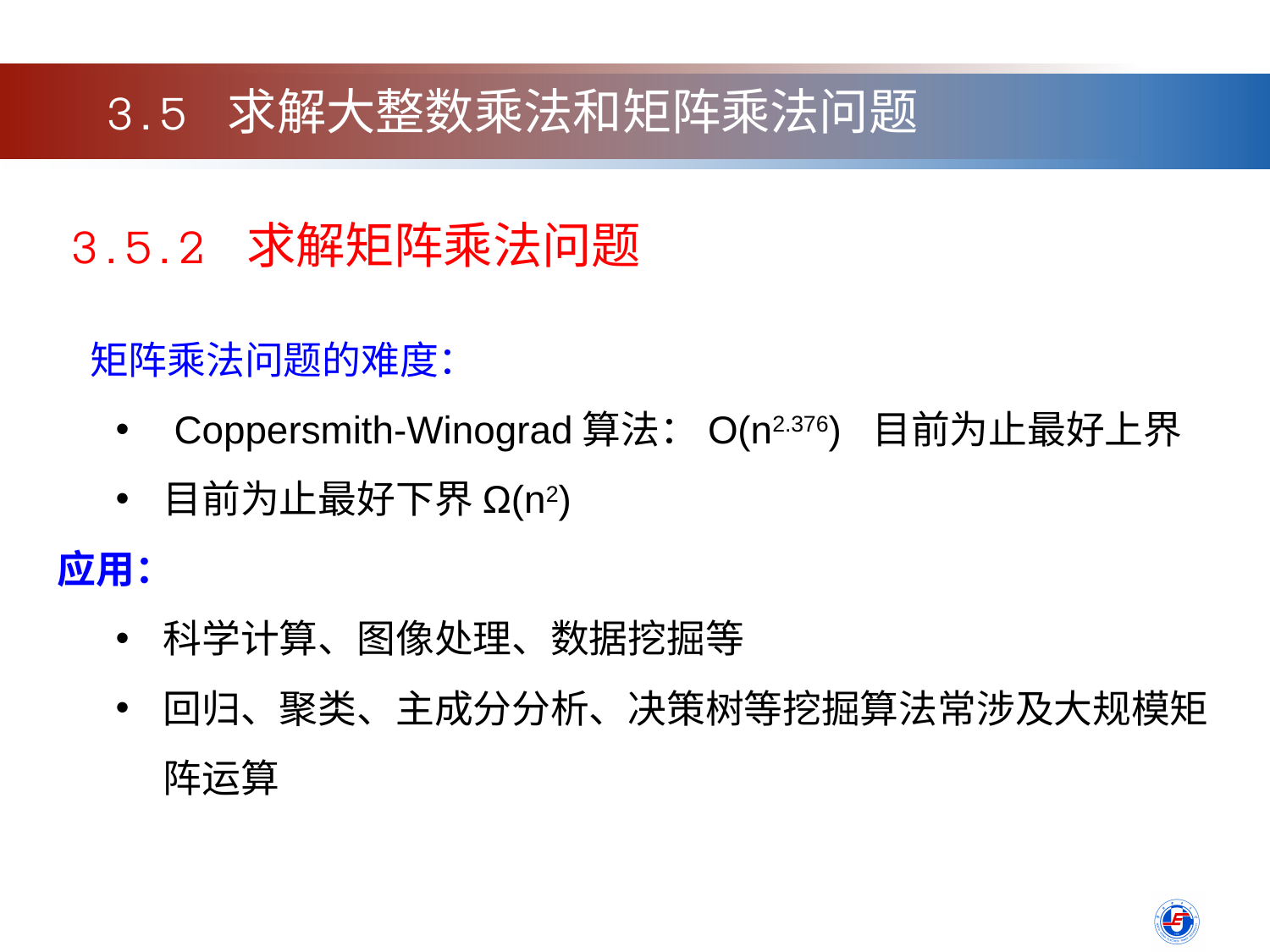

3.5 求解大整数乘法和矩阵乘法问题
3.5.2 求解矩阵乘法问题
　　矩阵乘法问题的难度：
 Coppersmith-Winograd算法：O(n2.376)  目前为止最好上界
目前为止最好下界Ω(n2)
    应用：
科学计算、图像处理、数据挖掘等
回归、聚类、主成分分析、决策树等挖掘算法常涉及大规模矩阵运算